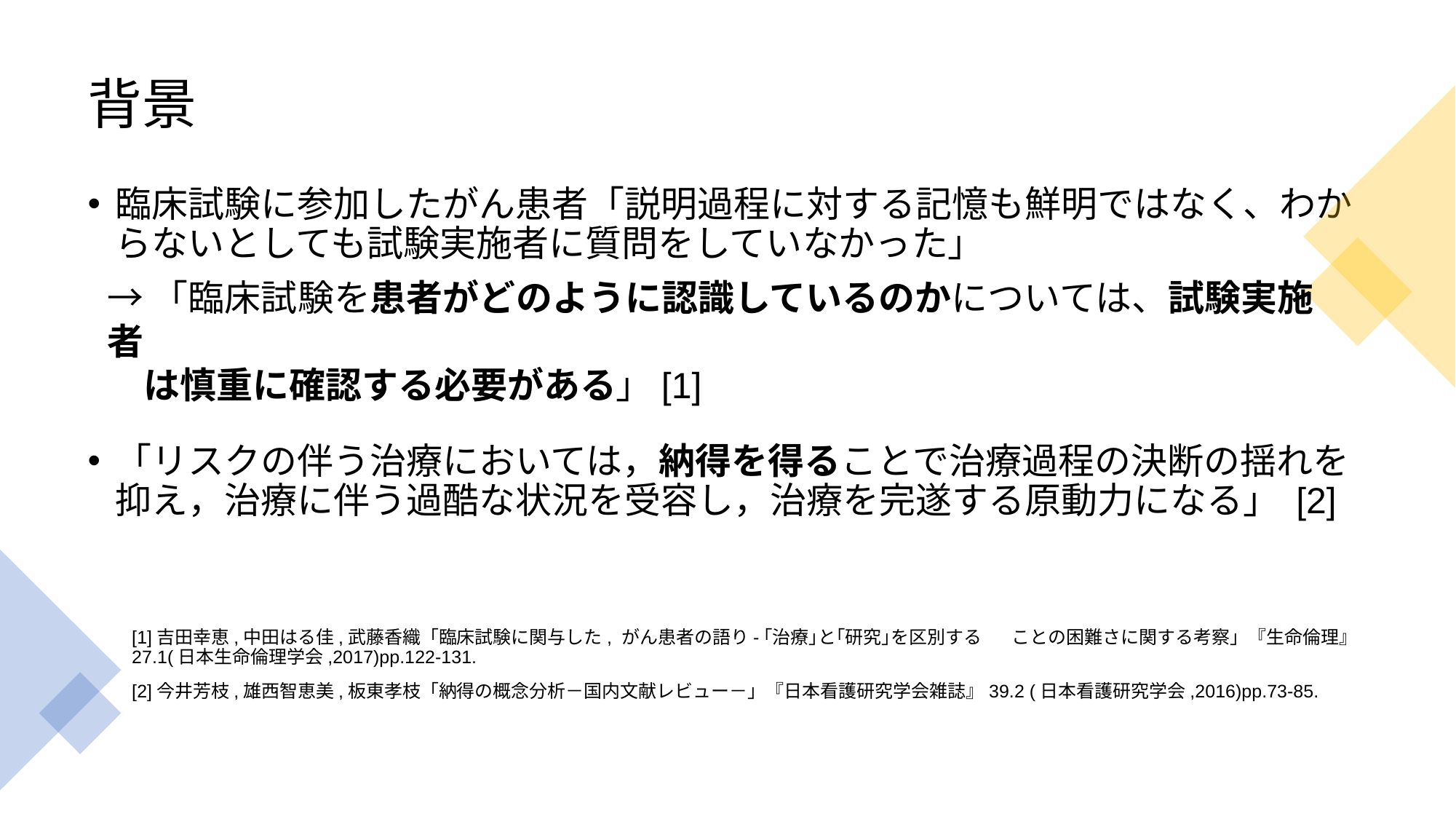

# 背景

臨床試験に参加したがん患者「説明過程に対する記憶も鮮明ではなく、わからないとしても試験実施者に質問をしていなかった」

「リスクの伴う治療においては，納得を得ることで治療過程の決断の揺れを抑え，治療に伴う過酷な状況を受容し，治療を完遂する原動力になる」 [2]

→「臨床試験を患者がどのように認識しているのかについては、試験実施者
　は慎重に確認する必要がある」[1]

[1]吉田幸恵,中田はる佳,武藤香織「臨床試験に関与した, がん患者の語り-｢治療｣と｢研究｣を区別する   　ことの困難さに関する考察」『生命倫理』　27.1(日本生命倫理学会,2017)pp.122-131.
[2]今井芳枝,雄西智恵美,板東孝枝「納得の概念分析－国内文献レビュー－」『日本看護研究学会雑誌』39.2 (日本看護研究学会,2016)pp.73-85.